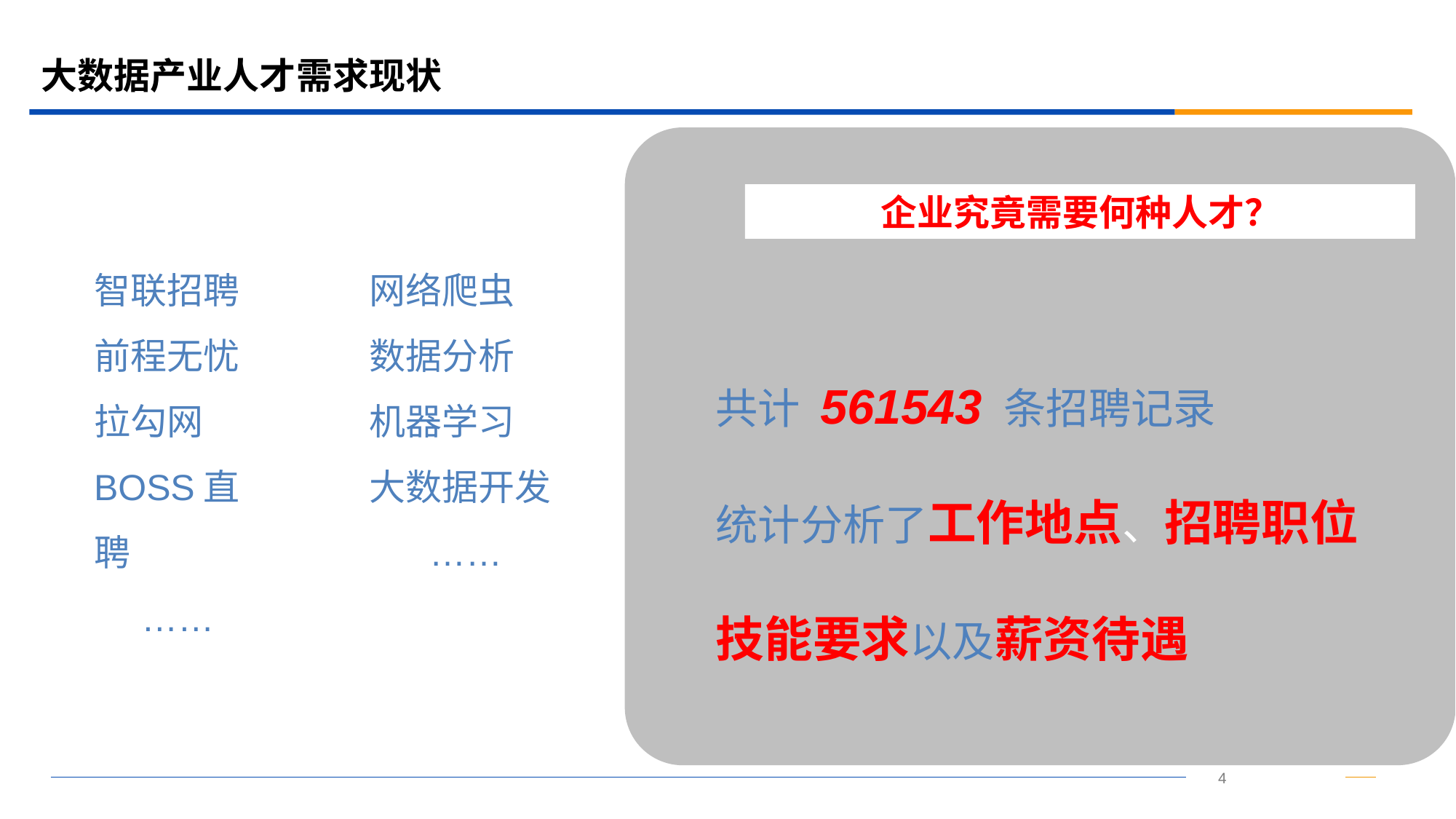

# 大数据产业人才需求现状

企业究竟需要何种人才？
智联招聘
前程无忧
拉勾网
BOSS直聘
……
网络爬虫
数据分析
机器学习
大数据开发
……
共计 561543 条招聘记录
统计分析了工作地点、招聘职位技能要求以及薪资待遇